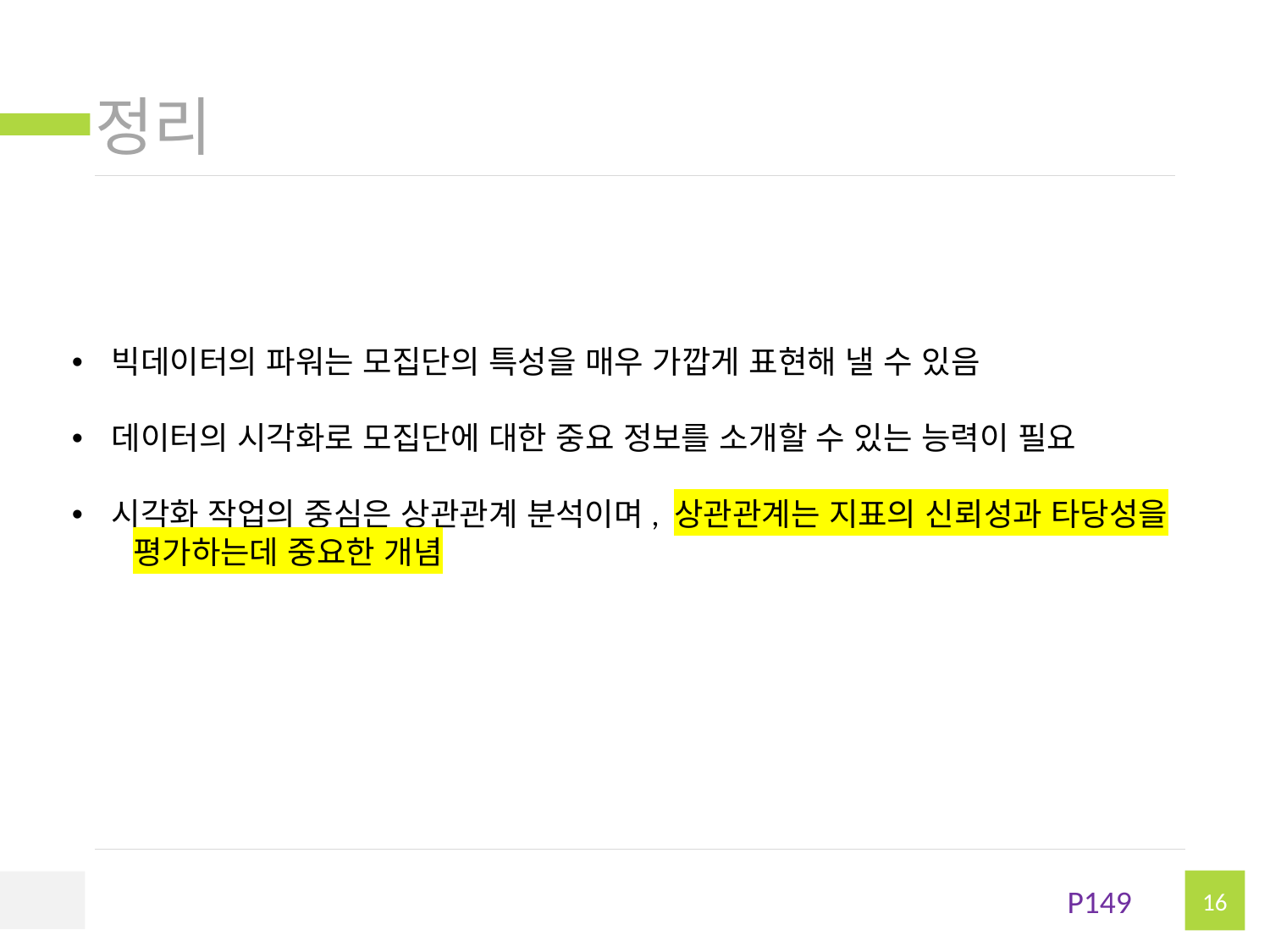

# 정리
빅데이터의 파워는 모집단의 특성을 매우 가깝게 표현해 낼 수 있음

데이터의 시각화로 모집단에 대한 중요 정보를 소개할 수 있는 능력이 필요

시각화 작업의 중심은 상관관계 분석이며, 상관관계는 지표의 신뢰성과 타당성을
      평가하는데 중요한 개념

P149